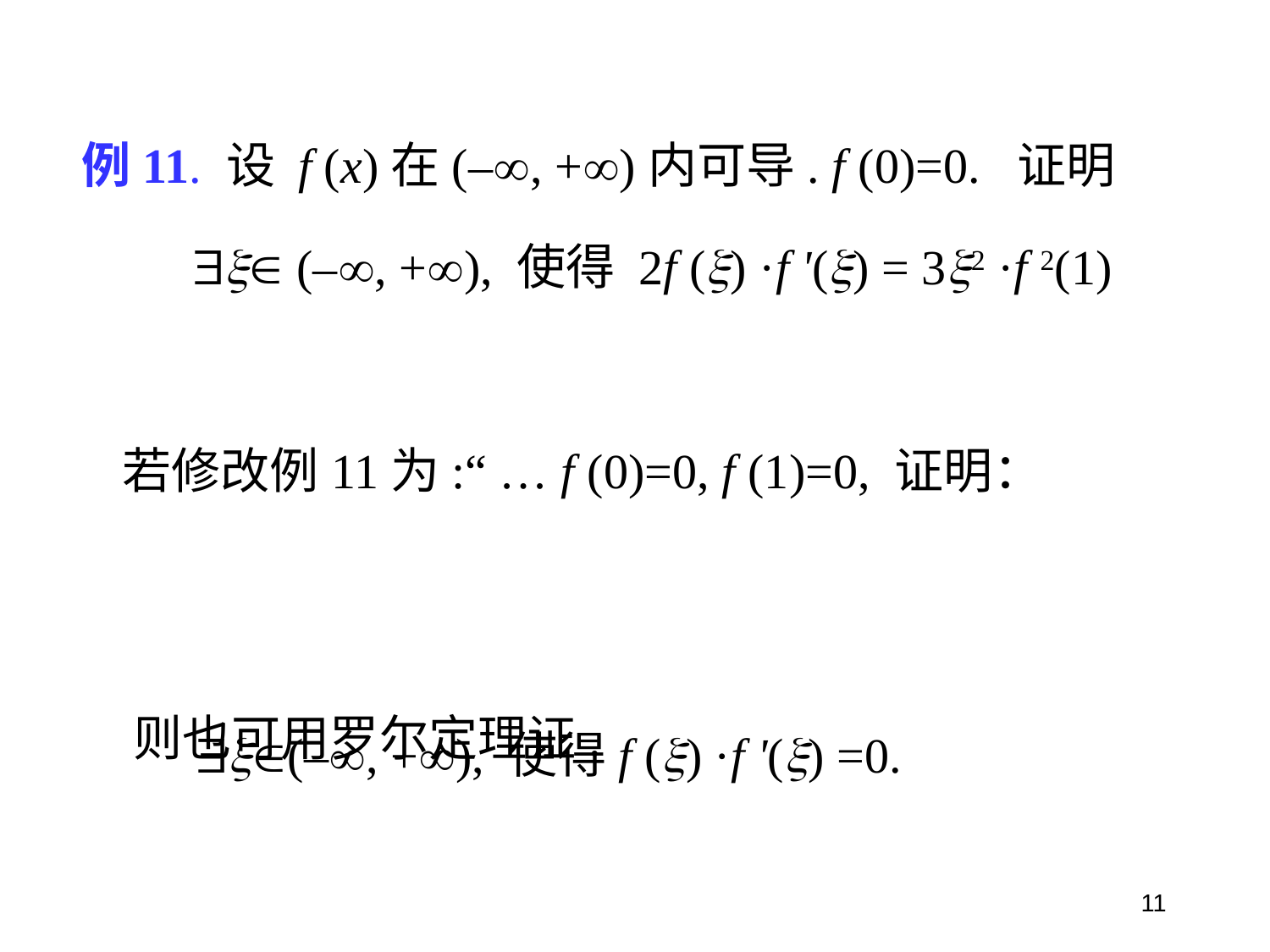

例11. 设 f (x)在(–∞, +∞)内可导. f (0)=0.  证明
         ∃ξ∈ (–∞, +∞), 使得 2f (ξ) ·f '(ξ) = 3ξ2 ·f 2(1)
若修改例11为:“ … f (0)=0, f (1)=0, 证明：
      ∃ξ∈(–∞, +∞), 使得f (ξ) ·f '(ξ) =0.
则也可用罗尔定理证.
11